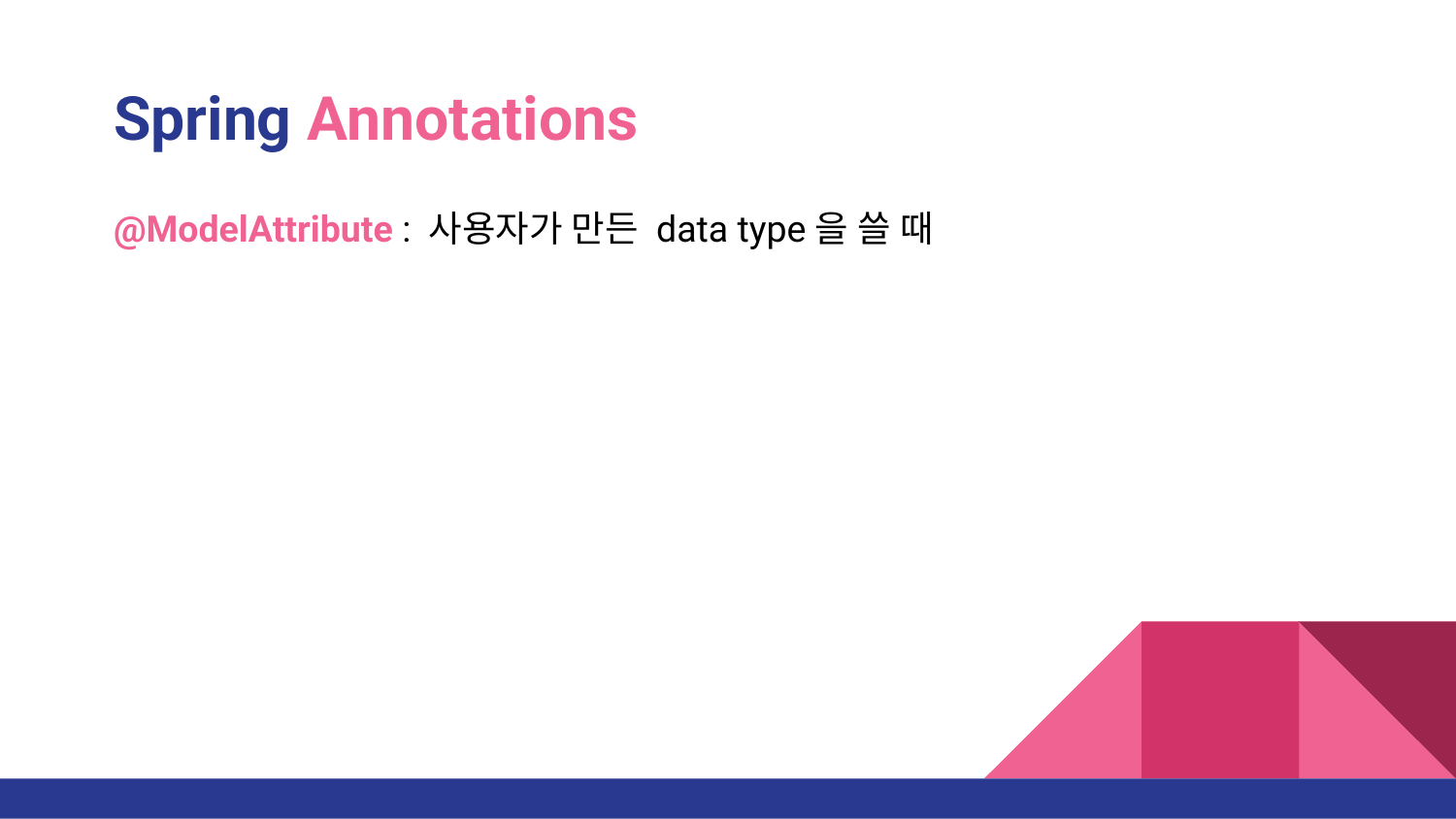

# Spring Annotations
@ModelAttribute : 사용자가 만든 data type을 쓸 때